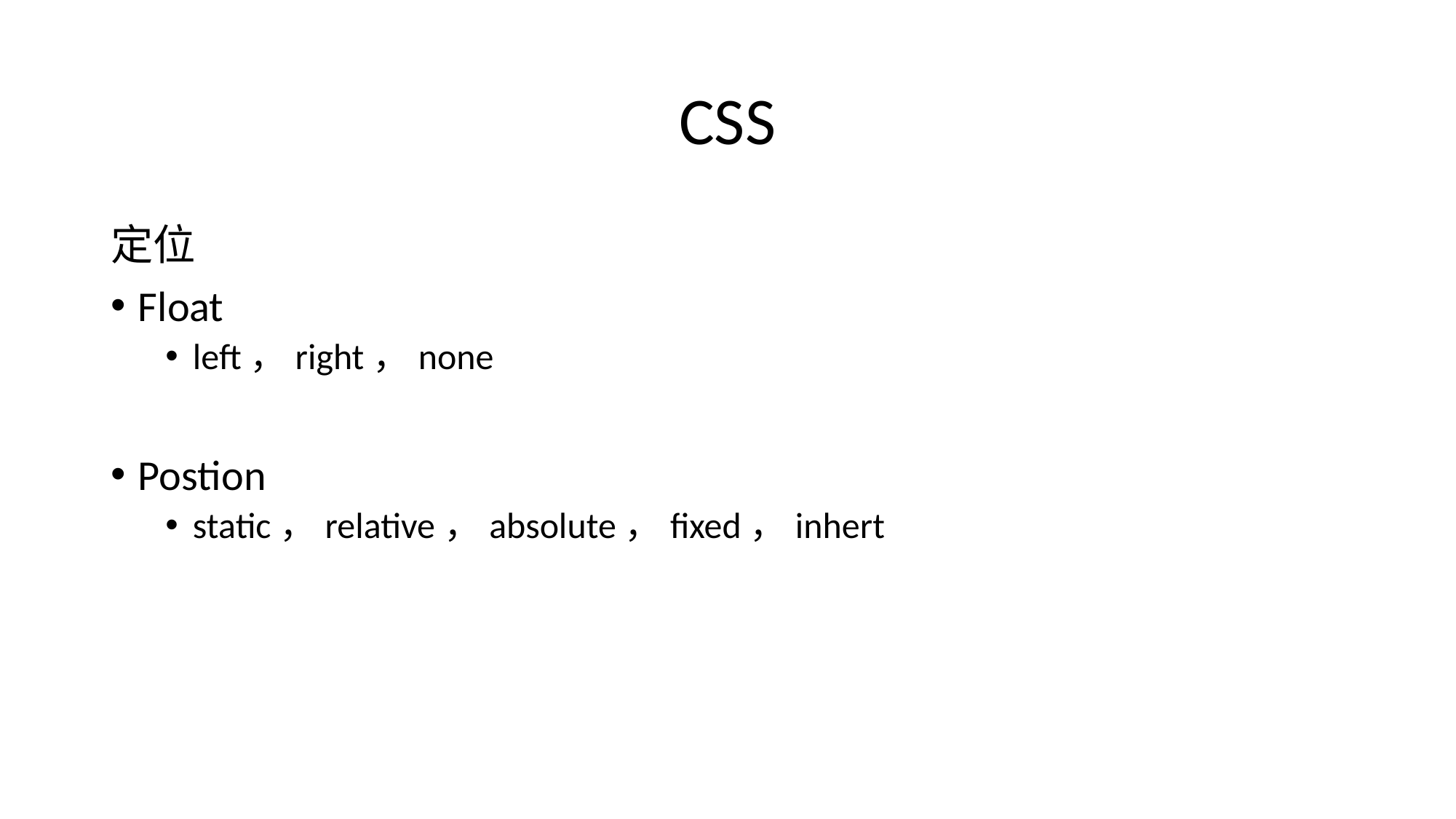

# CSS
定位
Float
left，right，none

Postion
static，relative，absolute，fixed，inhert